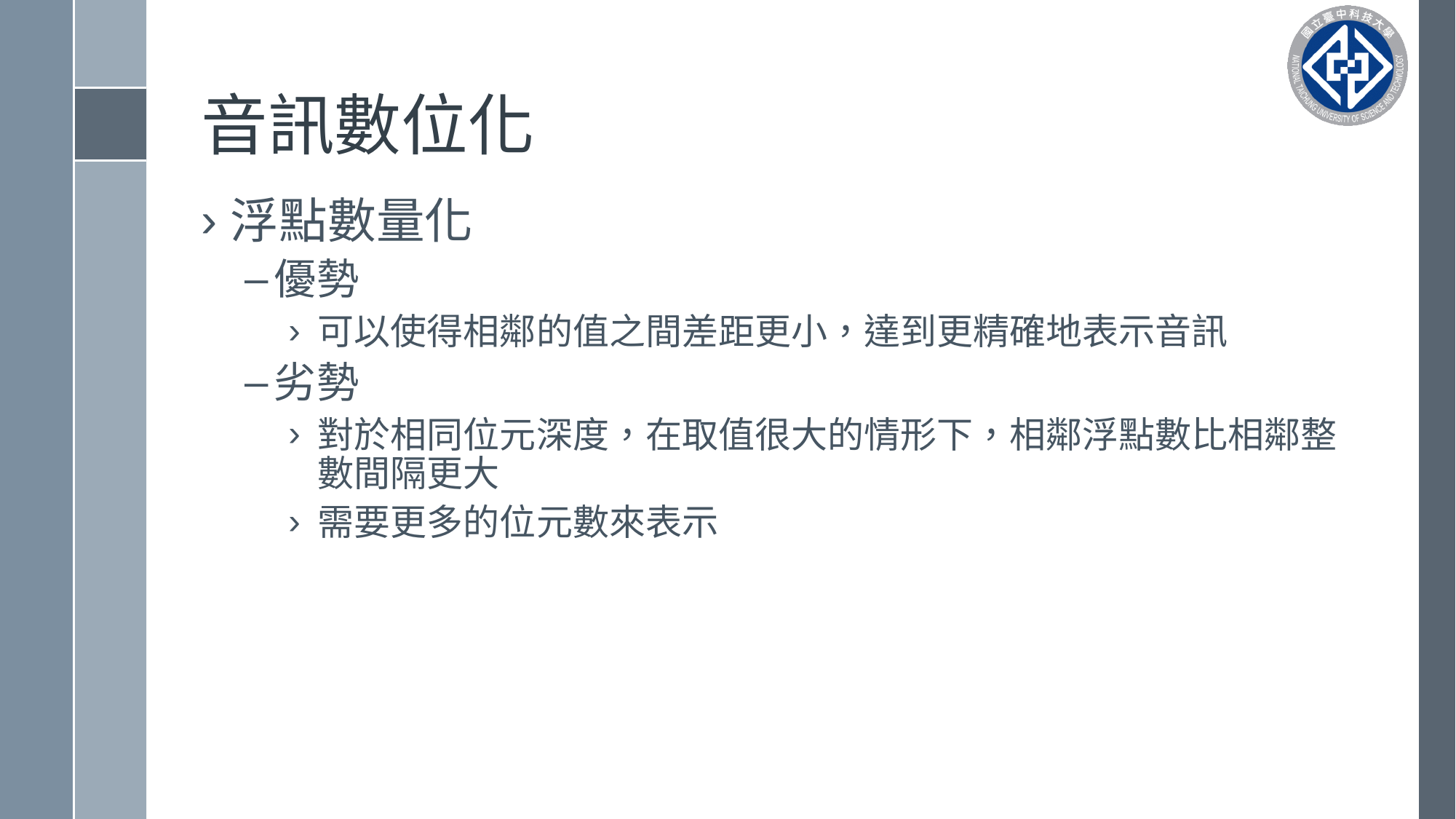

# 音訊數位化
浮點數量化
優勢
可以使得相鄰的值之間差距更小，達到更精確地表示音訊
劣勢
對於相同位元深度，在取值很大的情形下，相鄰浮點數比相鄰整數間隔更大
需要更多的位元數來表示